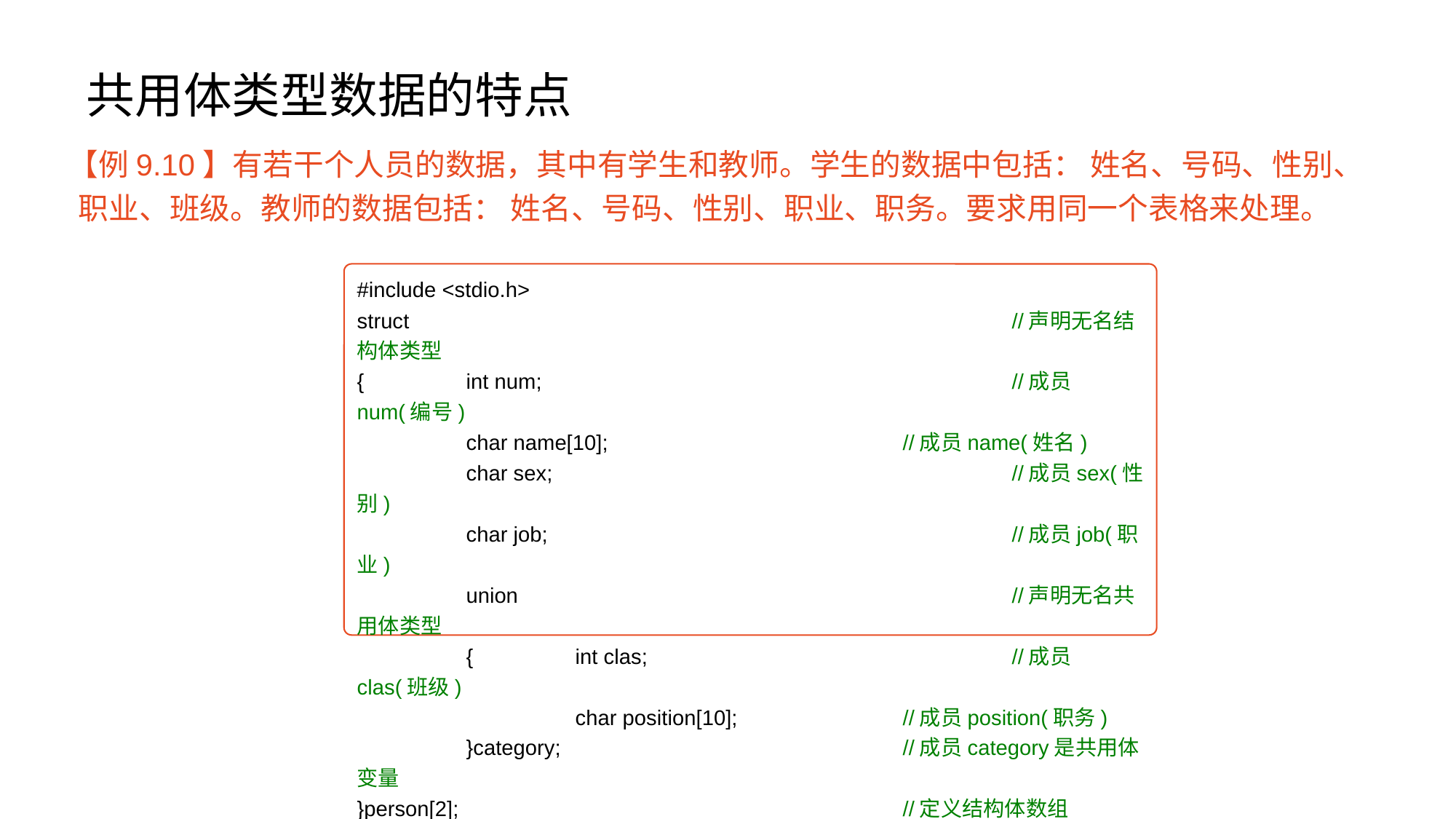

# 共用体类型数据的特点
【例9.10】有若干个人员的数据，其中有学生和教师。学生的数据中包括： 姓名、号码、性别、职业、班级。教师的数据包括： 姓名、号码、性别、职业、职务。要求用同一个表格来处理。
#include <stdio.h>
struct						//声明无名结构体类型
{	int num;					//成员num(编号)
	char name[10];			//成员name(姓名)
	char sex;					//成员sex(性别)
	char job;					//成员job(职业)
	union					//声明无名共用体类型
	{	int clas;				//成员clas(班级)
		char position[10];		//成员position(职务)
	}category;				//成员category是共用体变量
}person[2];					//定义结构体数组person，有两个元素